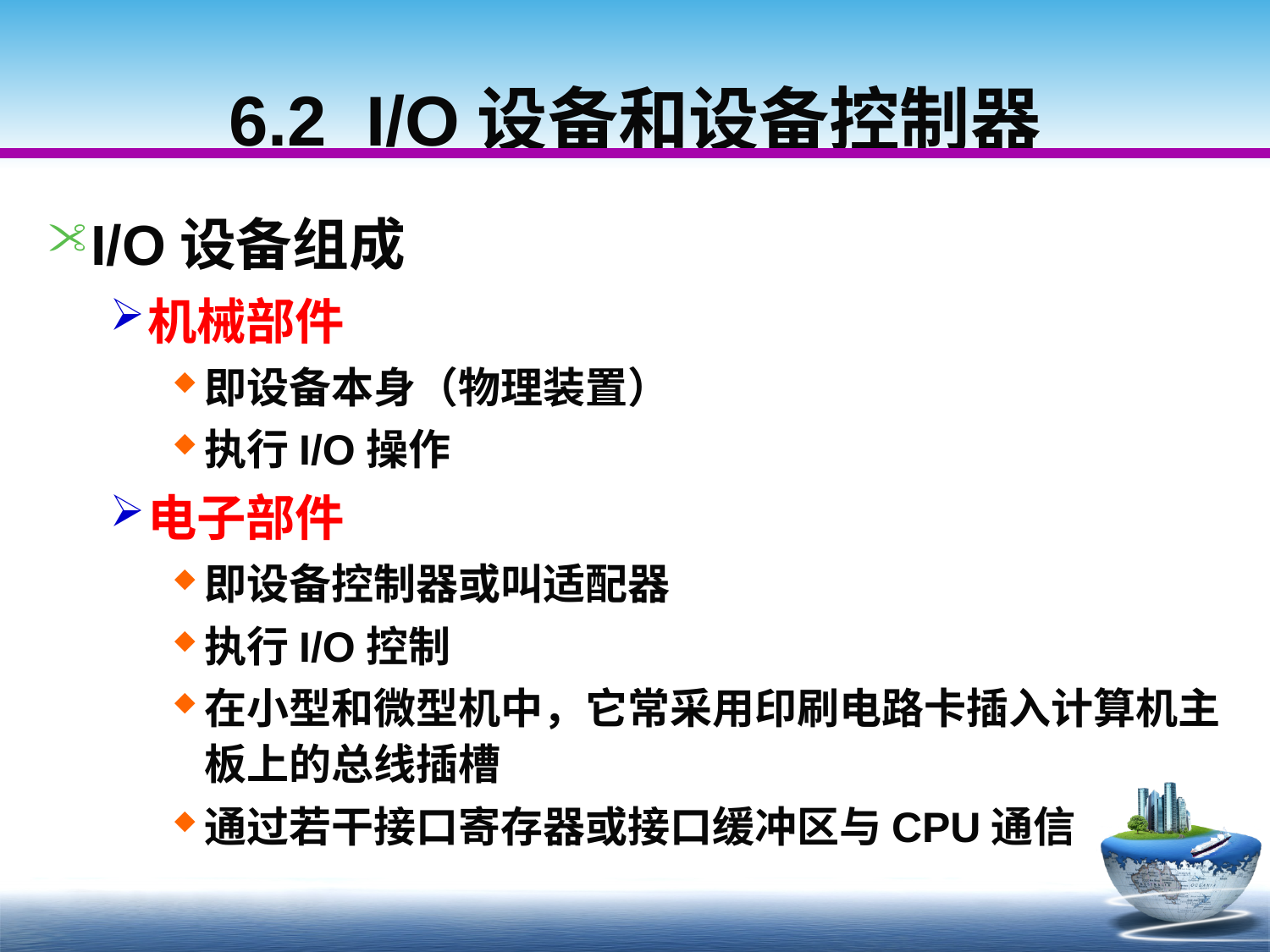

# 6.2  I/O设备和设备控制器

I/O设备组成
机械部件
即设备本身（物理装置）
执行I/O操作
电子部件
即设备控制器或叫适配器
执行I/O控制
在小型和微型机中，它常采用印刷电路卡插入计算机主板上的总线插槽
通过若干接口寄存器或接口缓冲区与CPU通信